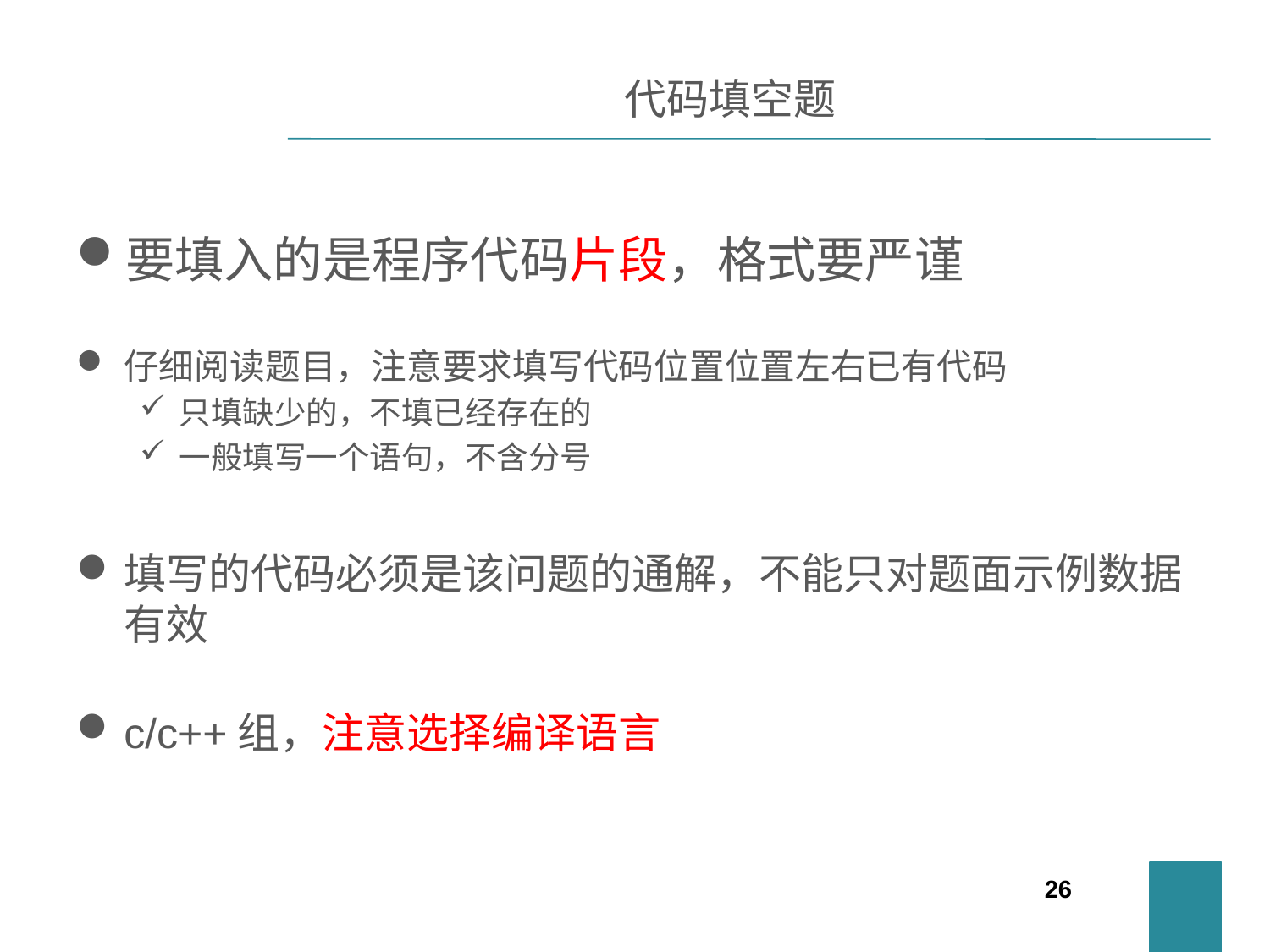

# 代码填空题
要填入的是程序代码片段，格式要严谨

仔细阅读题目，注意要求填写代码位置位置左右已有代码
只填缺少的，不填已经存在的
一般填写一个语句，不含分号

填写的代码必须是该问题的通解，不能只对题面示例数据有效

c/c++组，注意选择编译语言

26